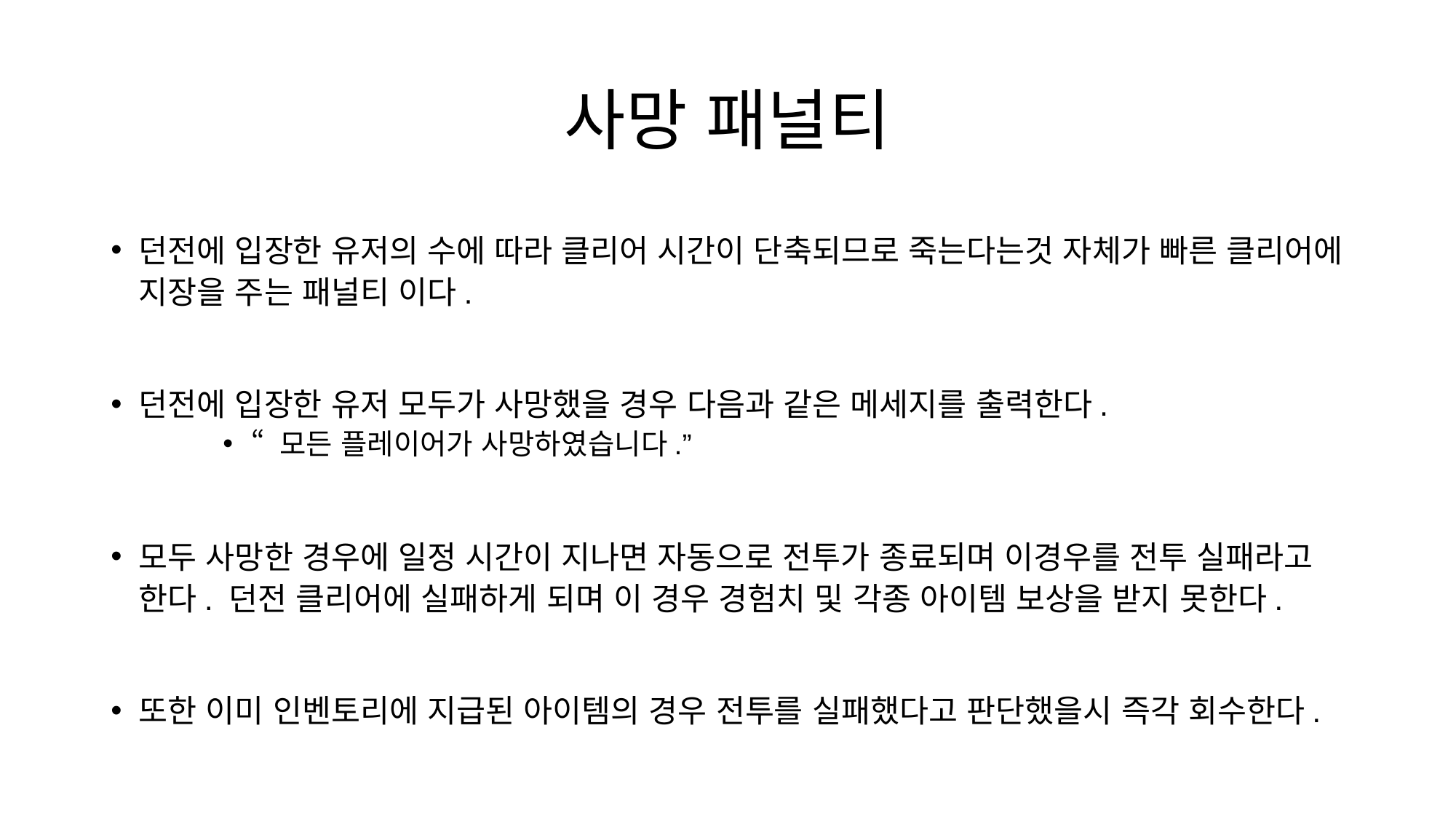

# 사망 패널티
던전에 입장한 유저의 수에 따라 클리어 시간이 단축되므로 죽는다는것 자체가 빠른 클리어에 지장을 주는 패널티 이다.

던전에 입장한 유저 모두가 사망했을 경우 다음과 같은 메세지를 출력한다.
“ 모든 플레이어가 사망하였습니다.”

모두 사망한 경우에 일정 시간이 지나면 자동으로 전투가 종료되며 이경우를 전투 실패라고 한다. 던전 클리어에 실패하게 되며 이 경우 경험치 및 각종 아이템 보상을 받지 못한다.

또한 이미 인벤토리에 지급된 아이템의 경우 전투를 실패했다고 판단했을시 즉각 회수한다.